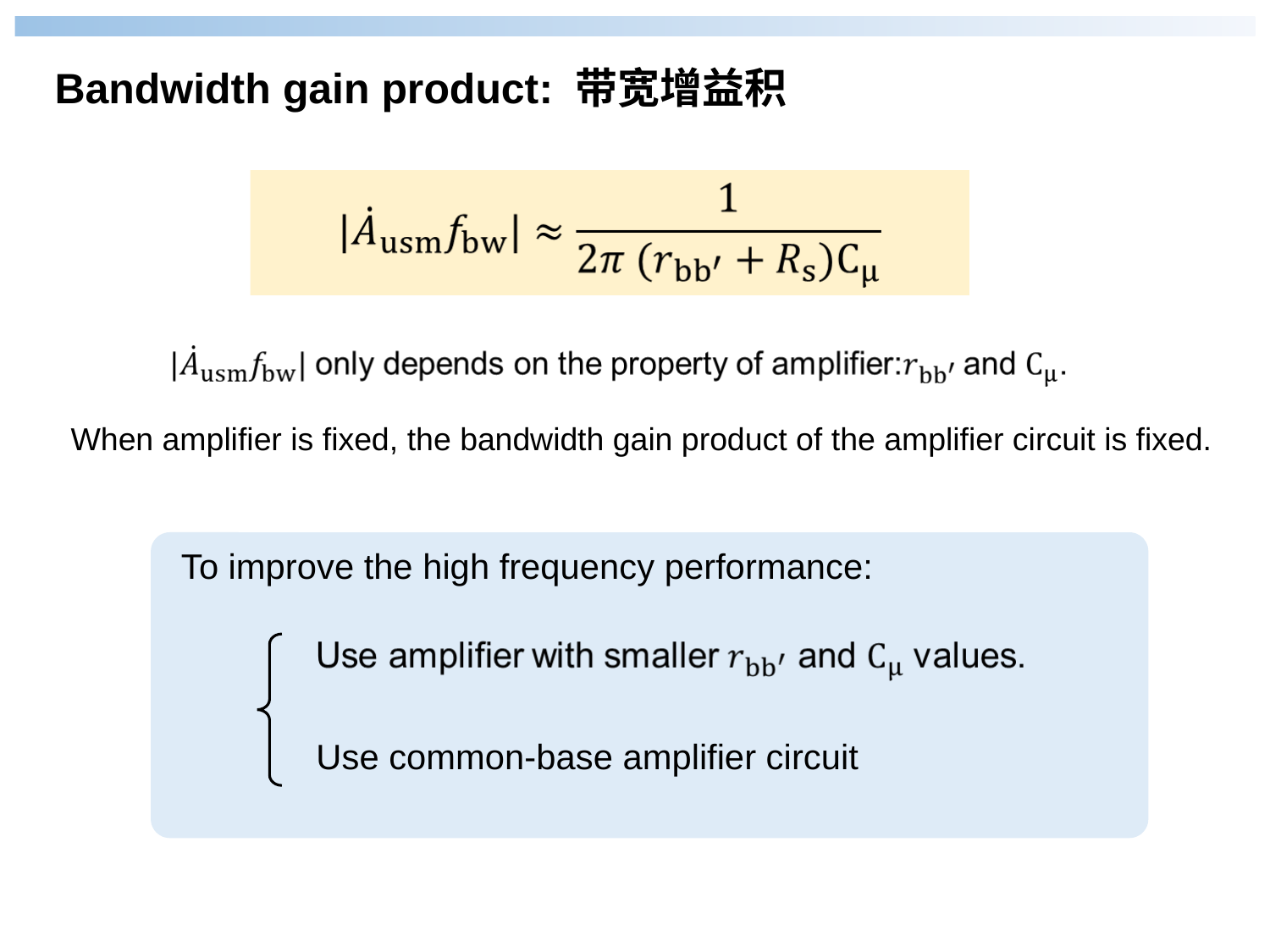

Bandwidth gain product: 带宽增益积

When amplifier is fixed, the bandwidth gain product of the amplifier circuit is fixed.

To improve the high frequency performance:

Use common-base amplifier circuit